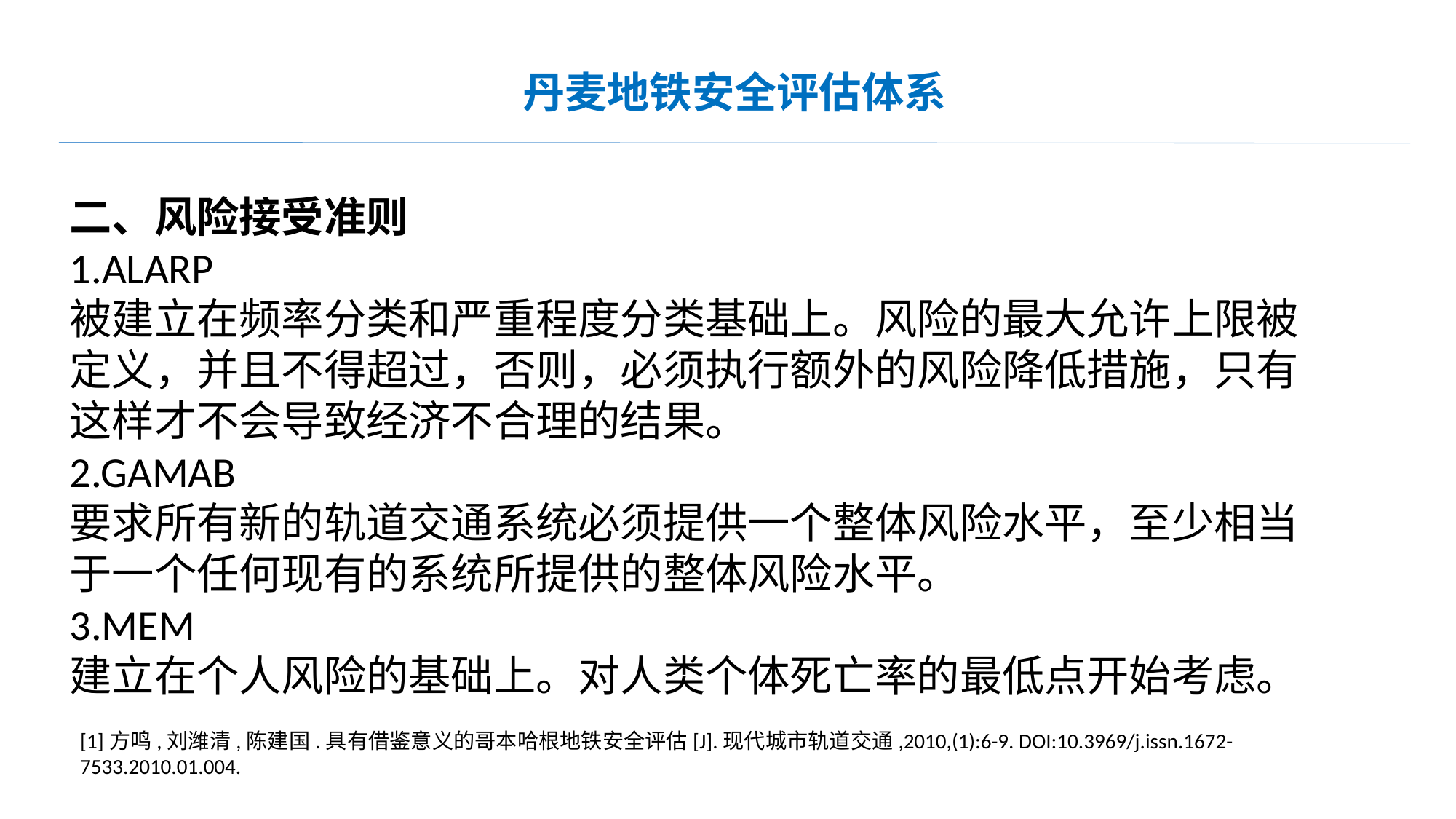

丹麦地铁安全评估体系
二、风险接受准则
1.ALARP
被建立在频率分类和严重程度分类基础上。风险的最大允许上限被定义，并且不得超过，否则，必须执行额外的风险降低措施，只有这样才不会导致经济不合理的结果。
2.GAMAB
要求所有新的轨道交通系统必须提供一个整体风险水平，至少相当于一个任何现有的系统所提供的整体风险水平。
3.MEM
建立在个人风险的基础上。对人类个体死亡率的最低点开始考虑。
[1]方鸣,刘潍清,陈建国.具有借鉴意义的哥本哈根地铁安全评估[J].现代城市轨道交通,2010,(1):6-9. DOI:10.3969/j.issn.1672-7533.2010.01.004.
2